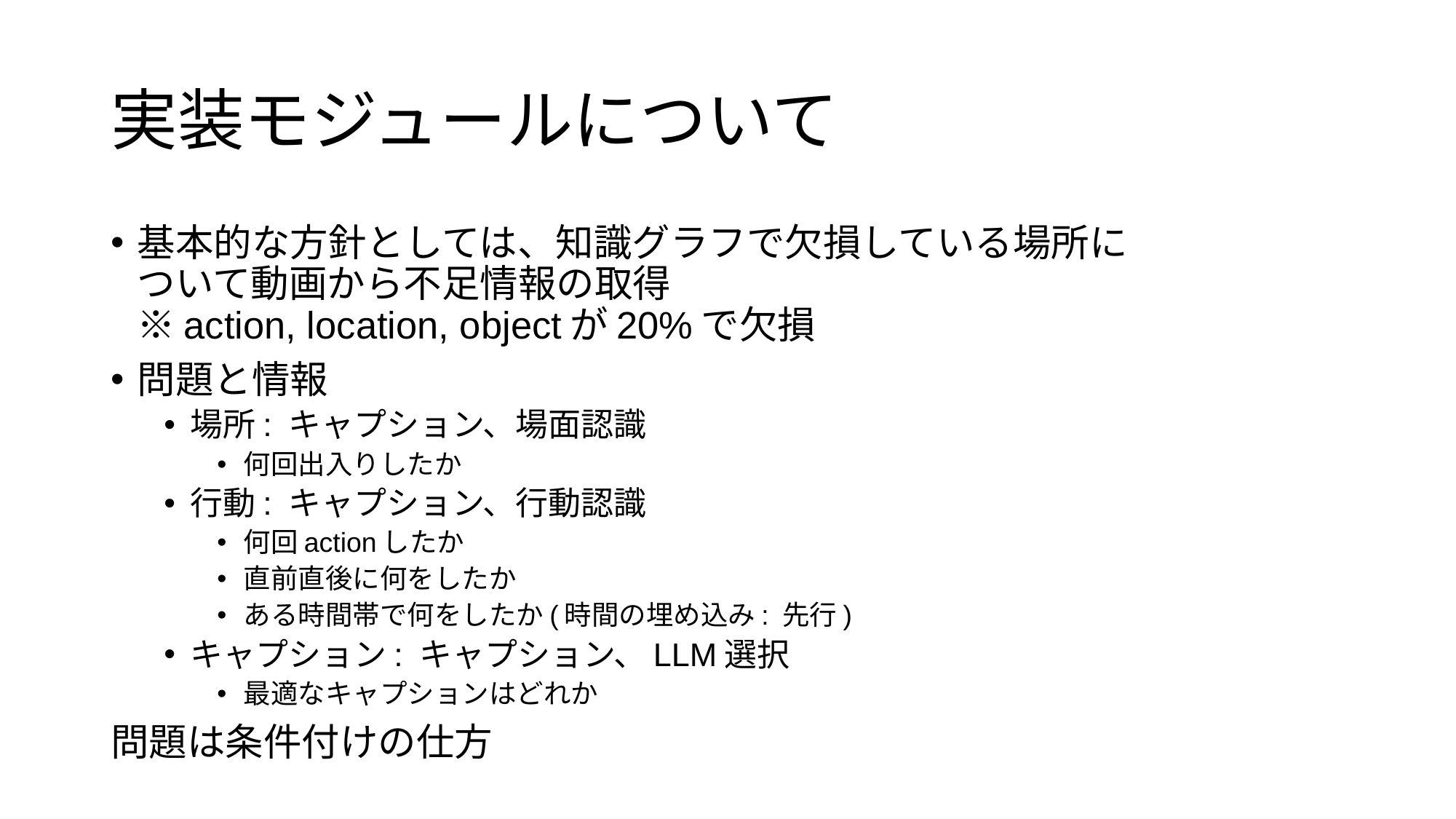

# 実装モジュールについて
基本的な方針としては、知識グラフで欠損している場所に
ついて動画から不足情報の取得
※action, location, objectが20%で欠損
問題と情報
場所: キャプション、場面認識
何回出入りしたか
行動: キャプション、行動認識
何回actionしたか
直前直後に何をしたか
ある時間帯で何をしたか(時間の埋め込み: 先行)
キャプション: キャプション、LLM選択
最適なキャプションはどれか
問題は条件付けの仕方